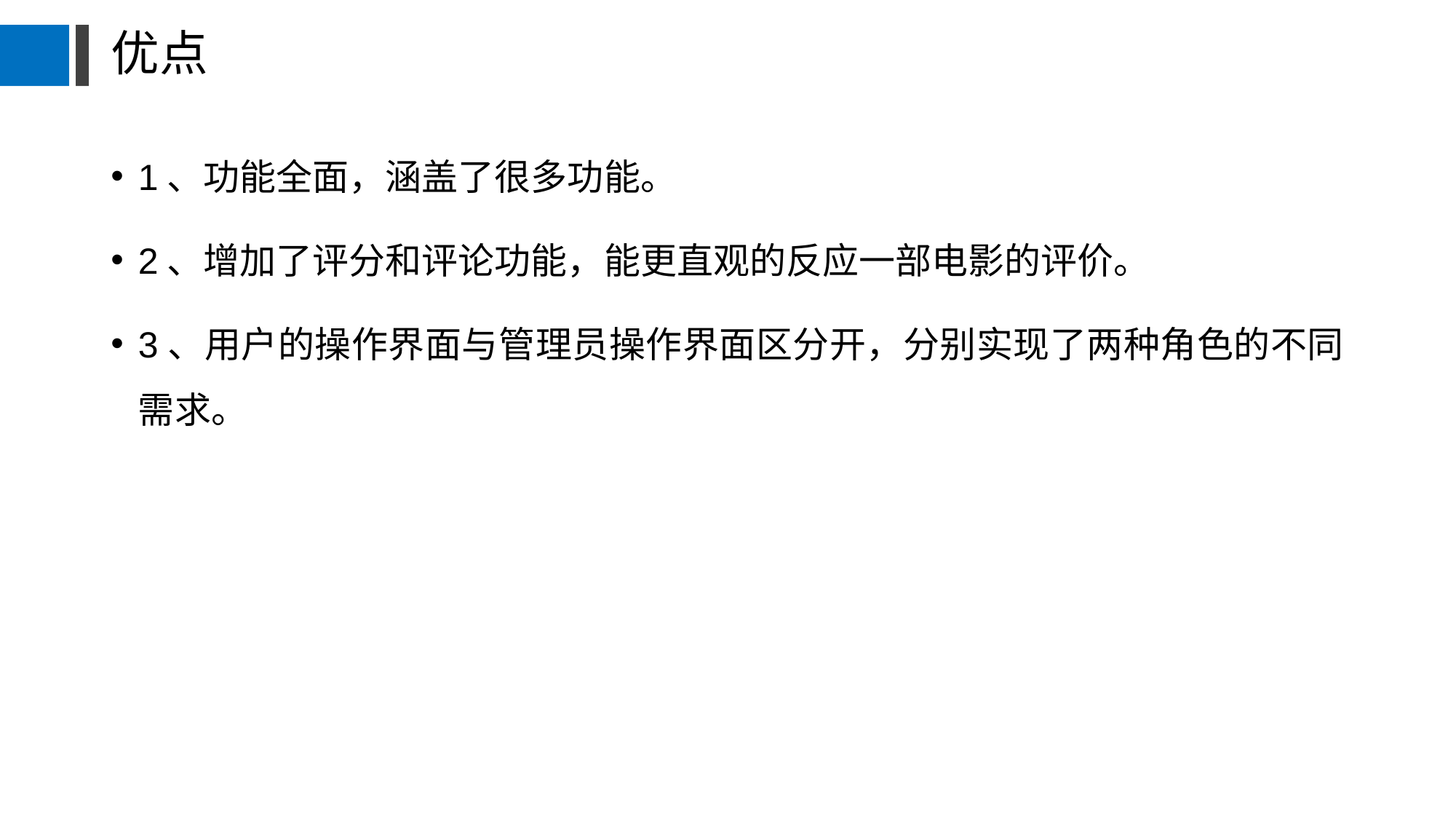

# 优点
1、功能全面，涵盖了很多功能。
2、增加了评分和评论功能，能更直观的反应一部电影的评价。
3、用户的操作界面与管理员操作界面区分开，分别实现了两种角色的不同需求。